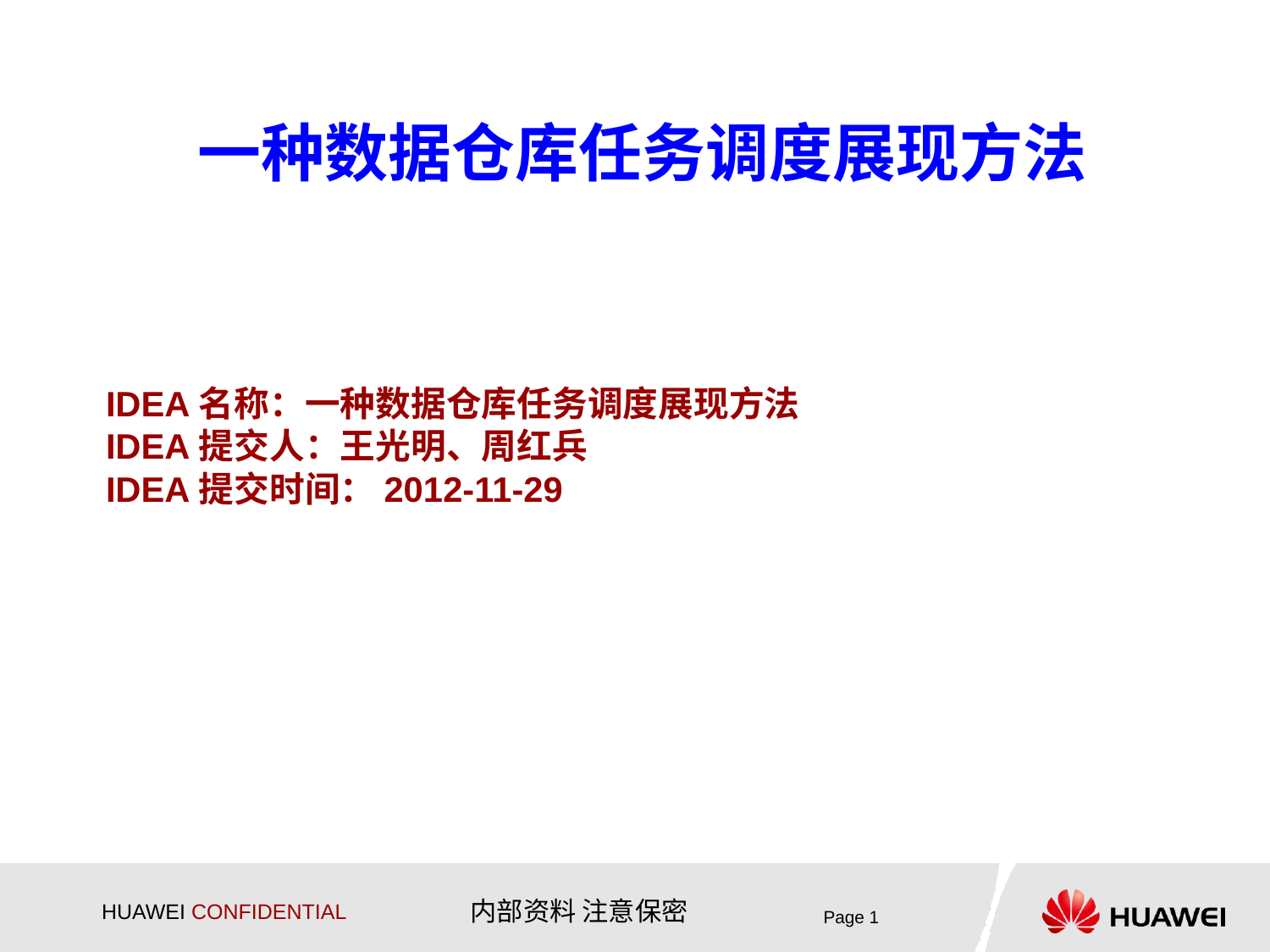

一种数据仓库任务调度展现方法
# IDEA名称：一种数据仓库任务调度展现方法 IDEA提交人：王光明、周红兵 IDEA提交时间：2012-11-29

Page 1